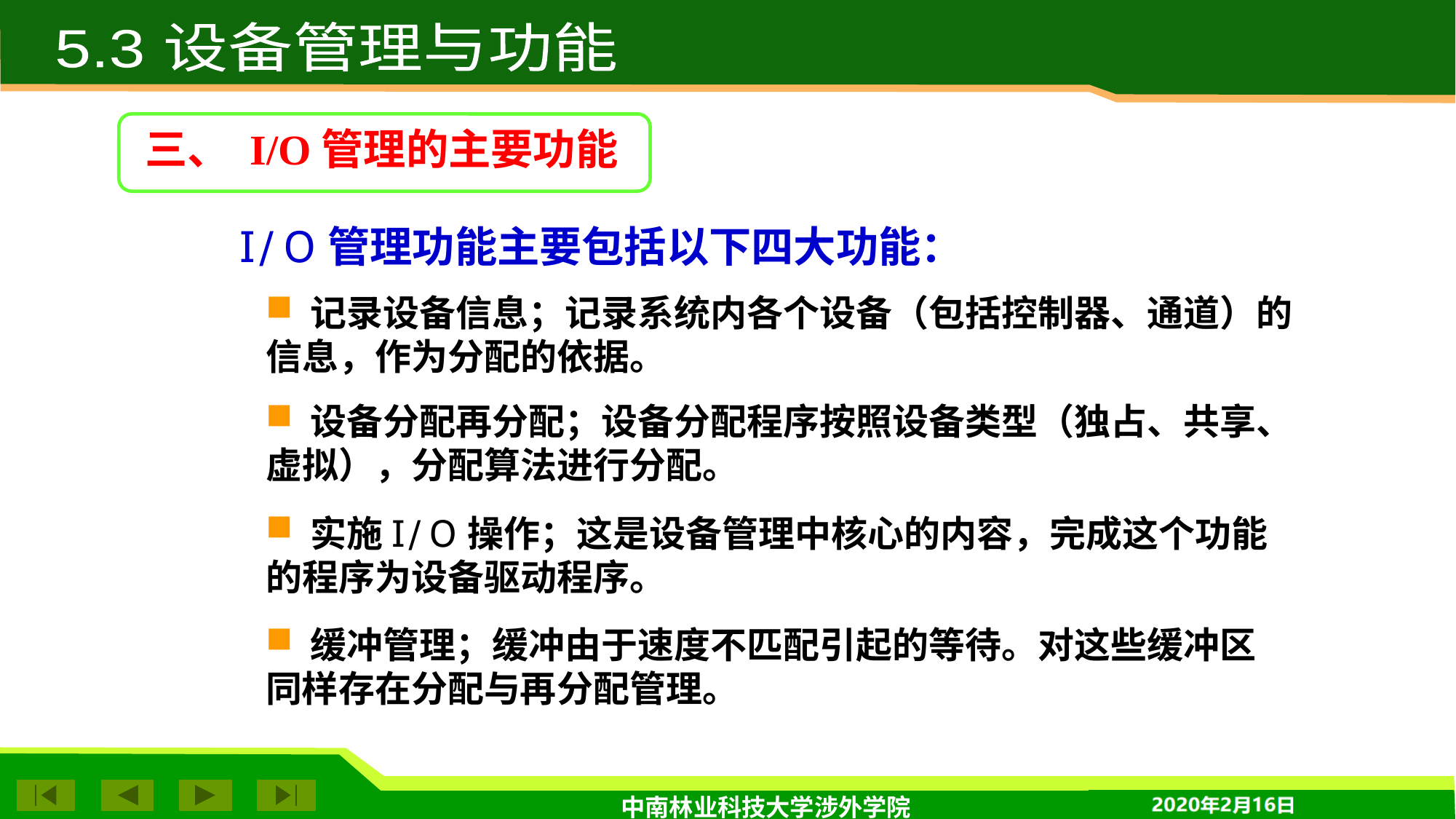

5.3 设备管理与功能

三、 I/O管理的主要功能
I/O管理功能主要包括以下四大功能：
 记录设备信息；记录系统内各个设备（包括控制器、通道）的信息，作为分配的依据。

 设备分配再分配；设备分配程序按照设备类型（独占、共享、虚拟），分配算法进行分配。
 实施I/O操作；这是设备管理中核心的内容，完成这个功能的程序为设备驱动程序。
 缓冲管理；缓冲由于速度不匹配引起的等待。对这些缓冲区同样存在分配与再分配管理。